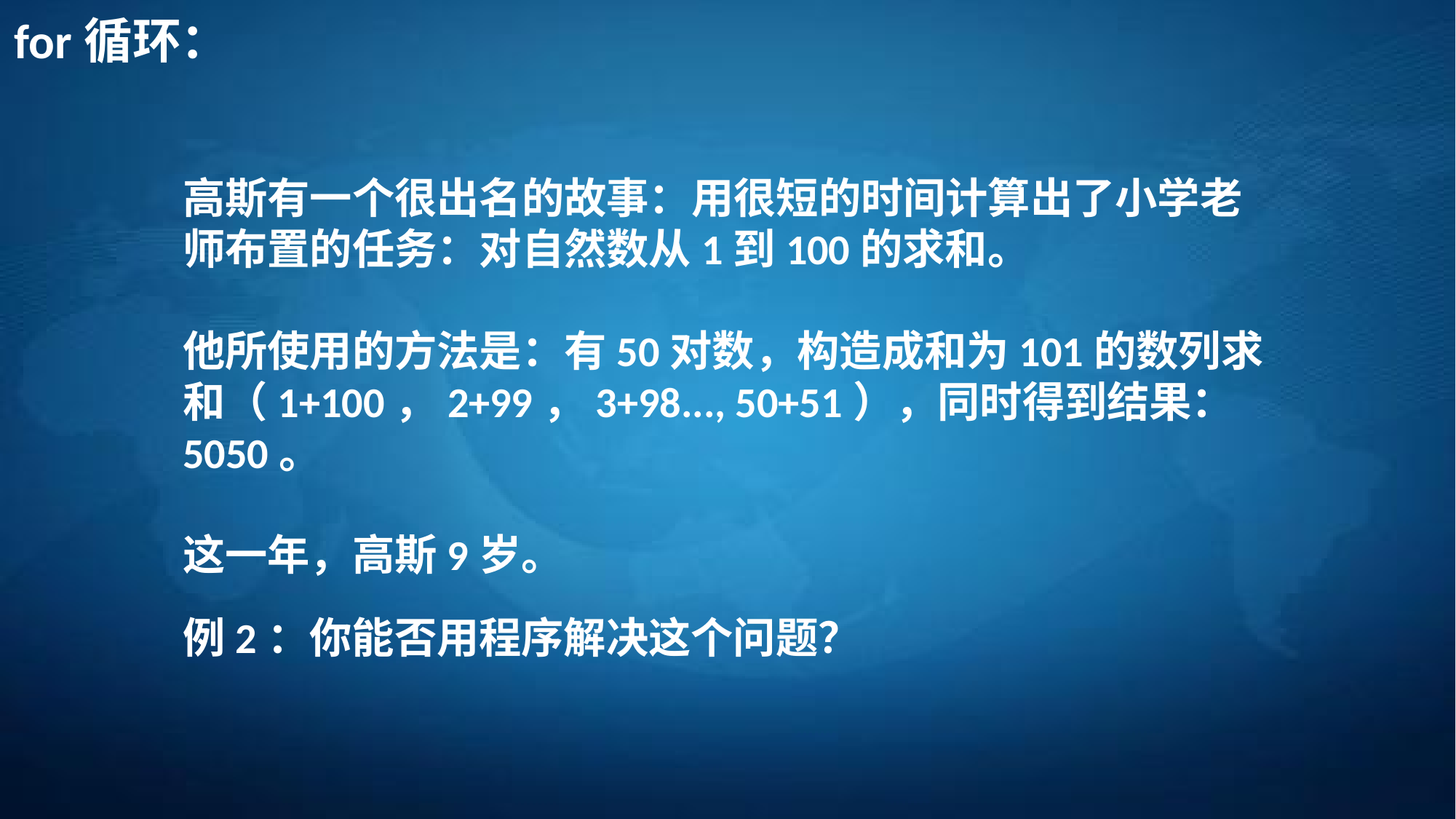

for循环：
高斯有一个很出名的故事：用很短的时间计算出了小学老师布置的任务：对自然数从1到100的求和。

他所使用的方法是：有50对数，构造成和为101的数列求和（1+100，2+99，3+98..., 50+51），同时得到结果：5050。

这一年，高斯9岁。
例2：你能否用程序解决这个问题？